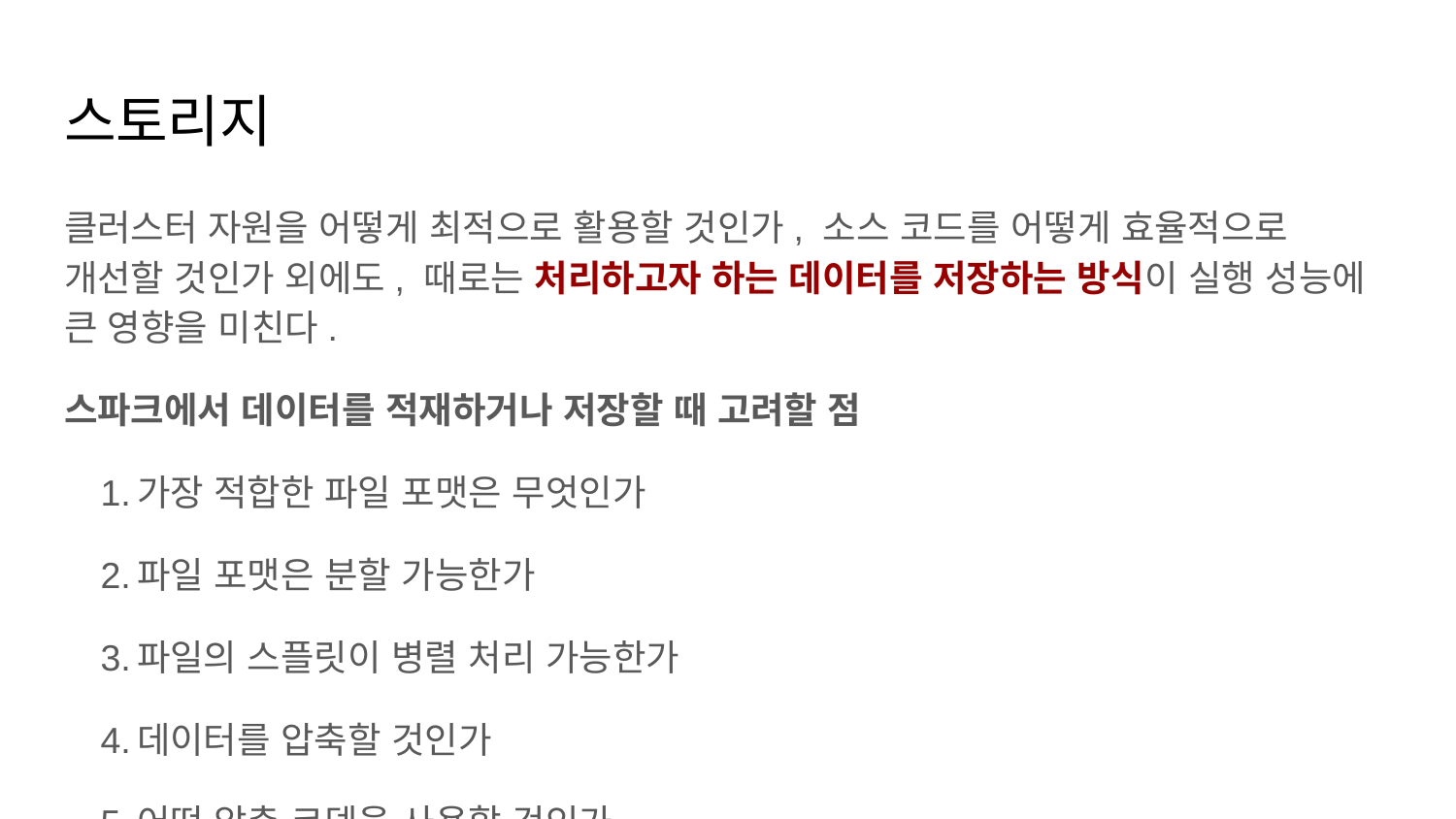

# 스토리지
클러스터 자원을 어떻게 최적으로 활용할 것인가, 소스 코드를 어떻게 효율적으로 개선할 것인가 외에도, 때로는 처리하고자 하는 데이터를 저장하는 방식이 실행 성능에 큰 영향을 미친다.
스파크에서 데이터를 적재하거나 저장할 때 고려할 점
가장 적합한 파일 포맷은 무엇인가
파일 포맷은 분할 가능한가
파일의 스플릿이 병렬 처리 가능한가
데이터를 압축할 것인가
어떤 압축 코덱을 사용할 것인가